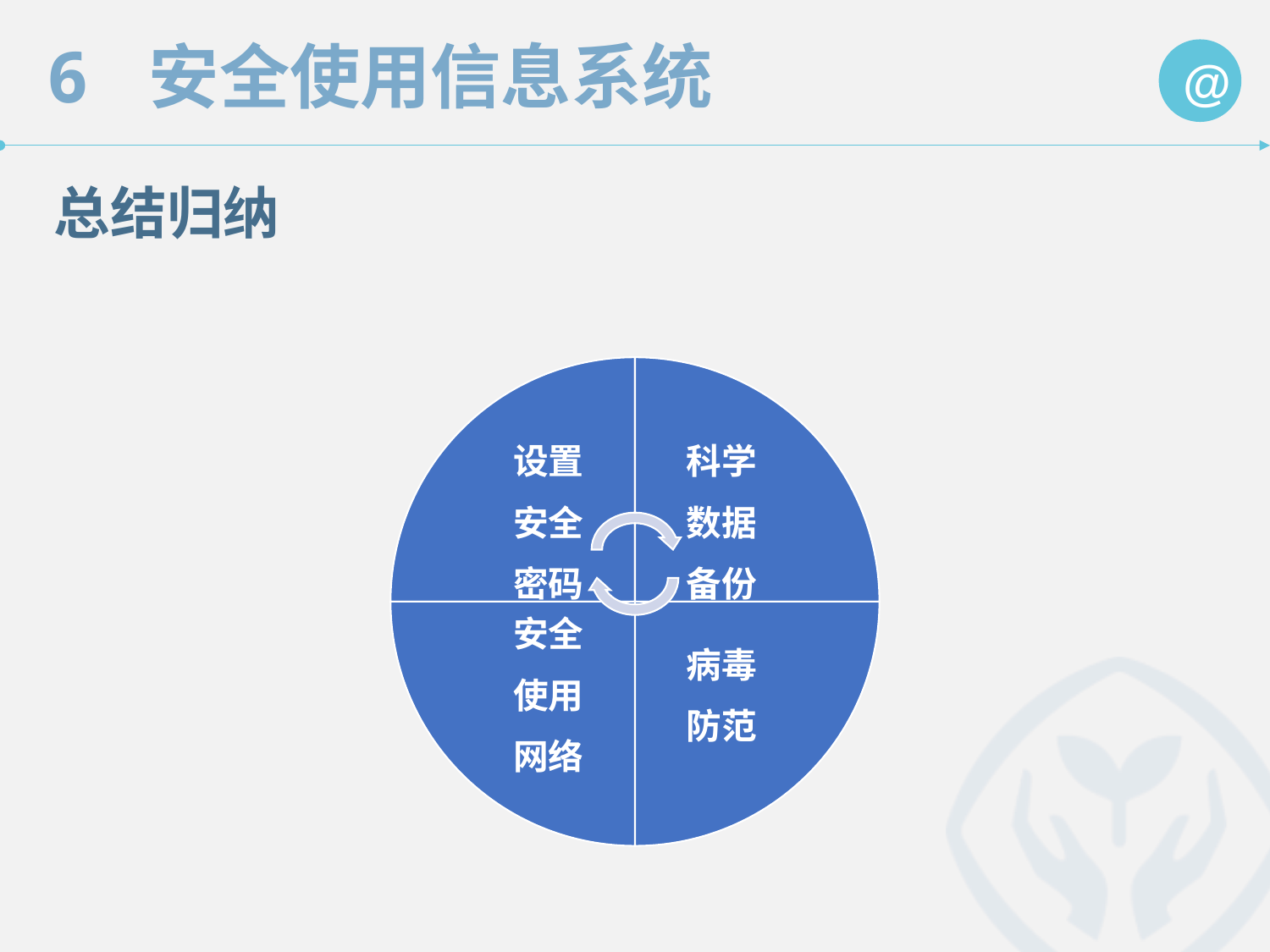

总结归纳
设置
安全
密码
科学
数据
备份
病毒
防范
安全
使用
网络